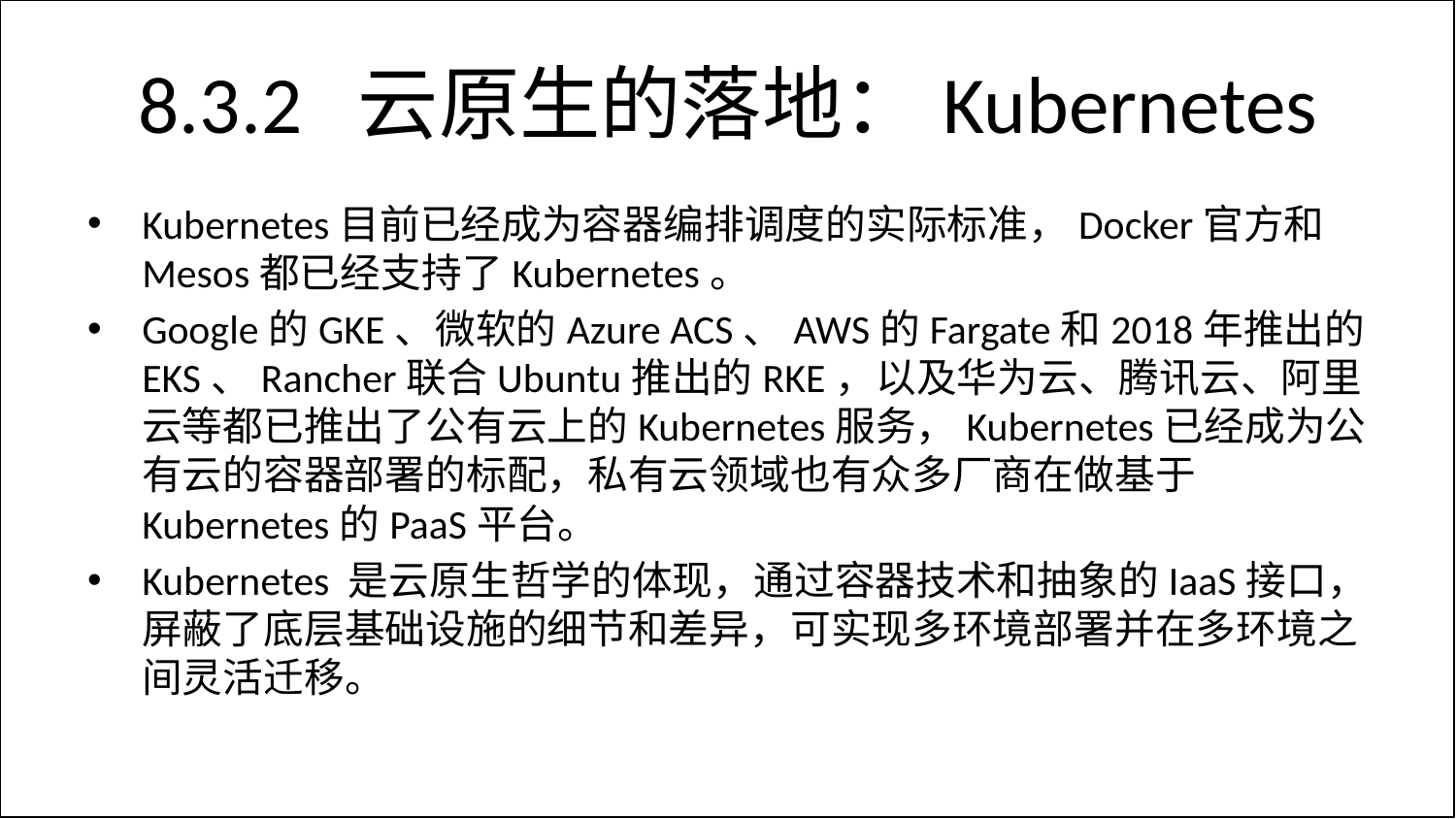

# 8.3.2  云原生的落地：Kubernetes
Kubernetes目前已经成为容器编排调度的实际标准，Docker官方和Mesos都已经支持了Kubernetes。
Google的GKE、微软的Azure ACS、AWS的Fargate和2018年推出的EKS、Rancher联合Ubuntu推出的RKE，以及华为云、腾讯云、阿里云等都已推出了公有云上的Kubernetes服务，Kubernetes已经成为公有云的容器部署的标配，私有云领域也有众多厂商在做基于Kubernetes的PaaS平台。
Kubernetes 是云原生哲学的体现，通过容器技术和抽象的IaaS接口，屏蔽了底层基础设施的细节和差异，可实现多环境部署并在多环境之间灵活迁移。